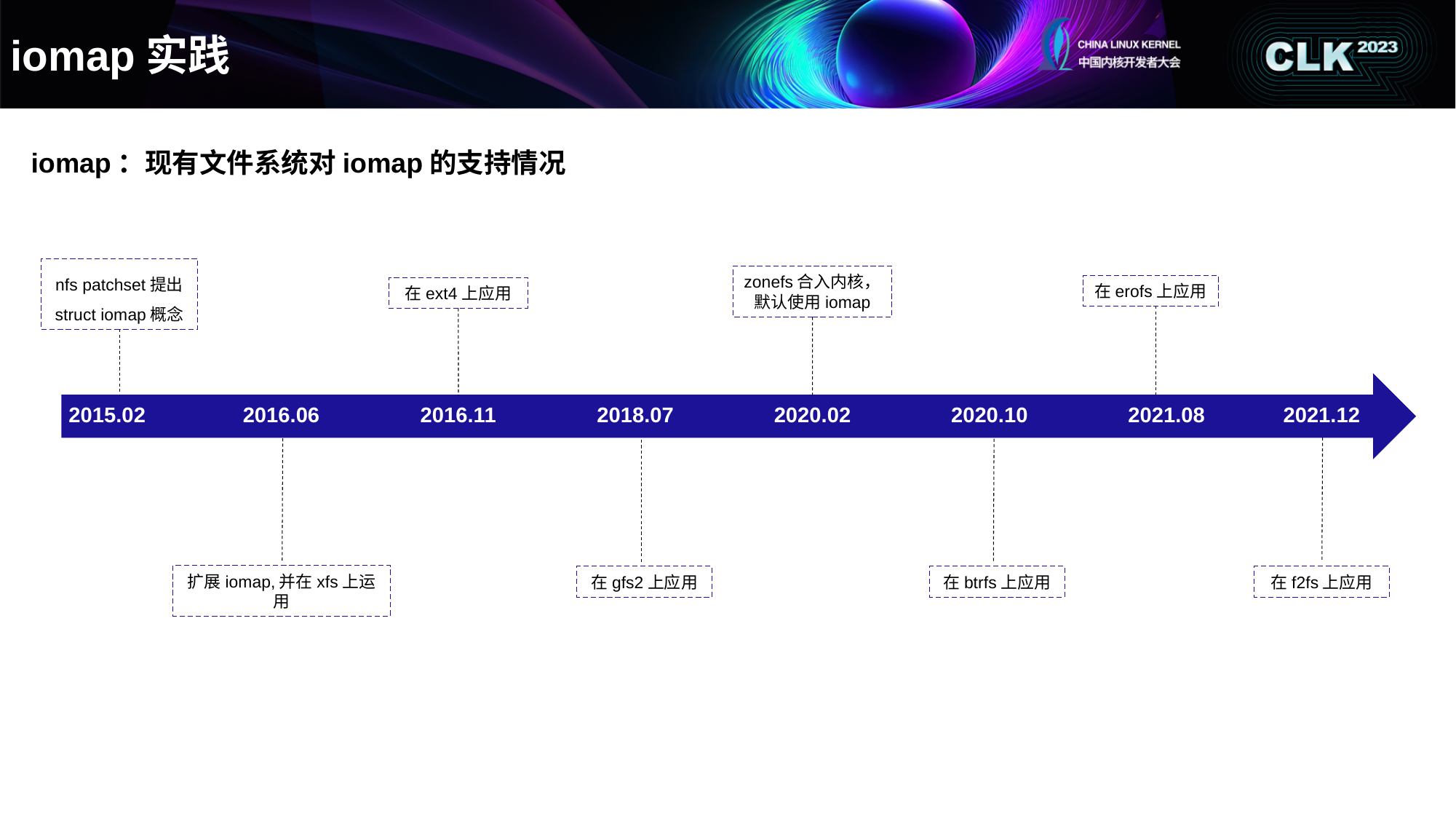

iomap实践
iomap：现有文件系统对iomap的支持情况
nfs patchset提出
struct iomap概念
zonefs合入内核，
默认使用iomap
在erofs上应用
在ext4上应用

2015.02
2016.06
2016.11
2018.07
2020.02
2020.10
2021.08
2021.12
扩展iomap,并在xfs上运用
在gfs2上应用
在btrfs上应用
在f2fs上应用